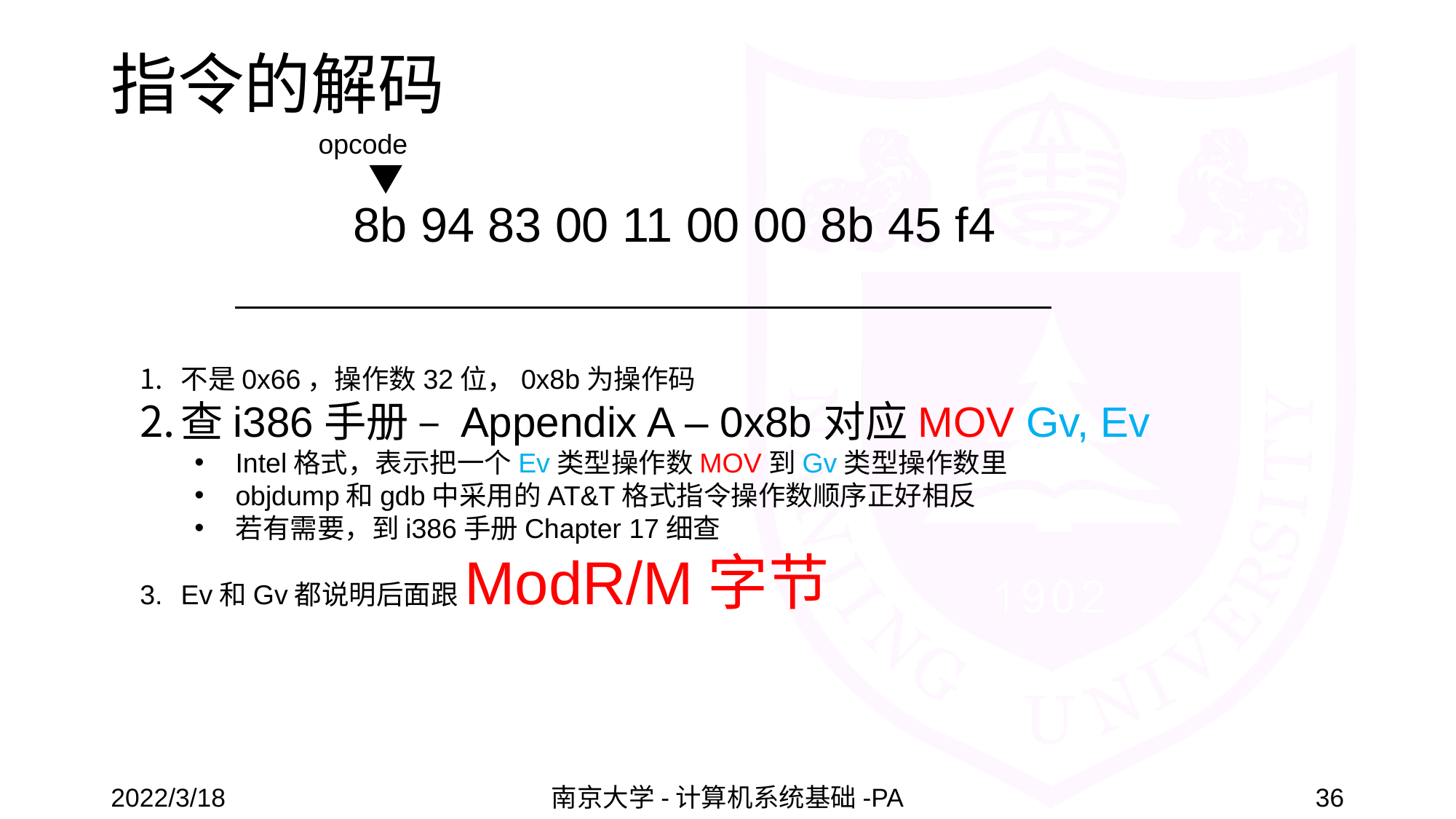

# 指令的解码
opcode

8b 94 83 00 11 00 00 8b 45 f4
不是0x66，操作数32位，0x8b为操作码
查i386手册 – Appendix A – 0x8b对应MOV Gv, Ev
Intel格式，表示把一个Ev类型操作数MOV到Gv类型操作数里
objdump和gdb中采用的AT&T格式指令操作数顺序正好相反
若有需要，到i386手册Chapter 17细查
Ev和Gv都说明后面跟ModR/M字节
2022/3/18
南京大学-计算机系统基础-PA
36